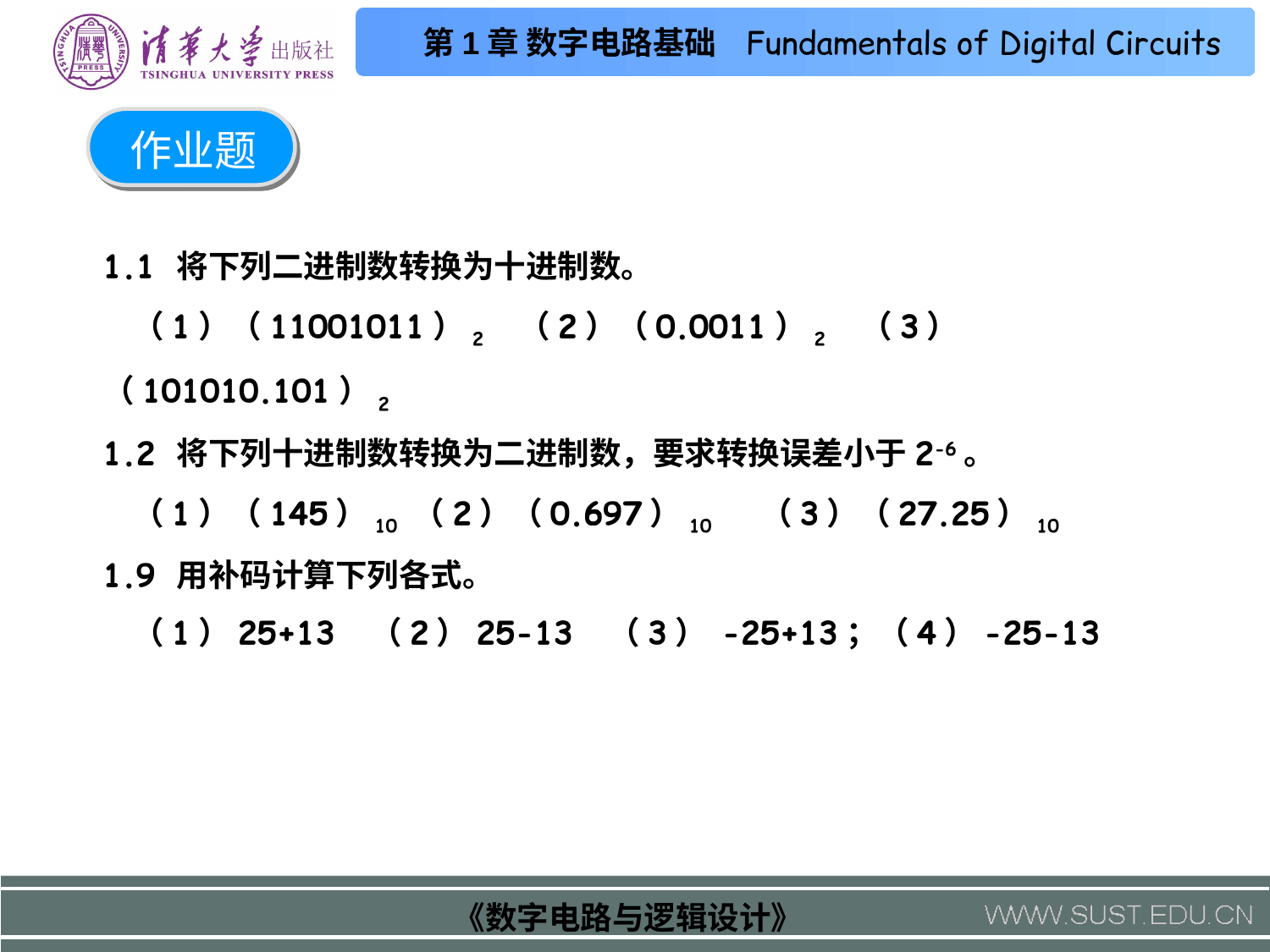

作业题

1.1 将下列二进制数转换为十进制数。
   （1）（11001011）2  （2）（0.0011）2  （3）（101010.101）2
1.2 将下列十进制数转换为二进制数，要求转换误差小于2-6。
   （1）（145）10 （2）（0.697）10   （3）（27.25）10
1.9 用补码计算下列各式。
   （1）25+13  （2）25-13  （3） -25+13；（4）-25-13